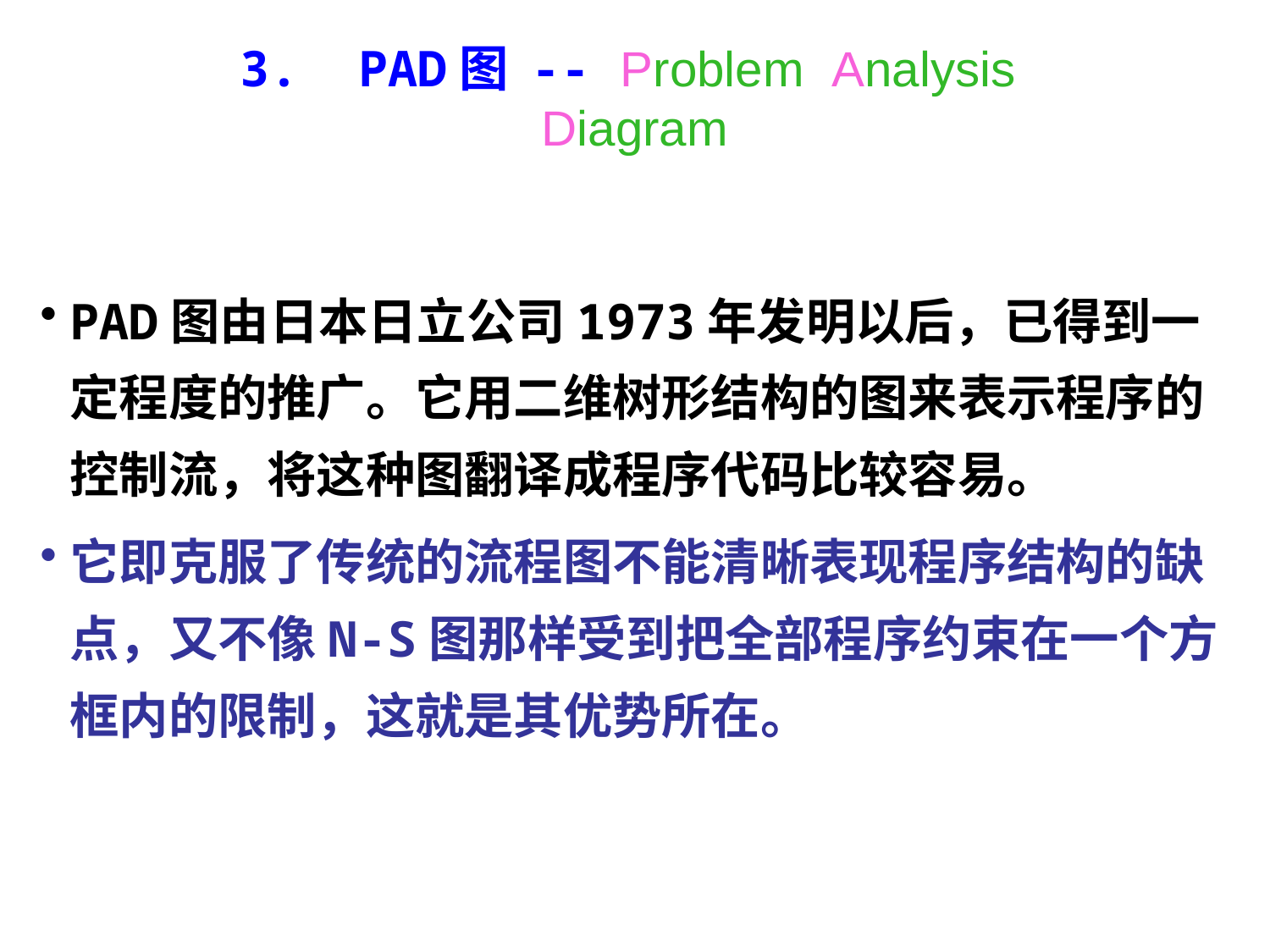

# 3.  PAD图 -- Problem  Analysis  Diagram
PAD图由日本日立公司1973年发明以后，已得到一定程度的推广。它用二维树形结构的图来表示程序的控制流，将这种图翻译成程序代码比较容易。
它即克服了传统的流程图不能清晰表现程序结构的缺点，又不像N-S图那样受到把全部程序约束在一个方框内的限制，这就是其优势所在。